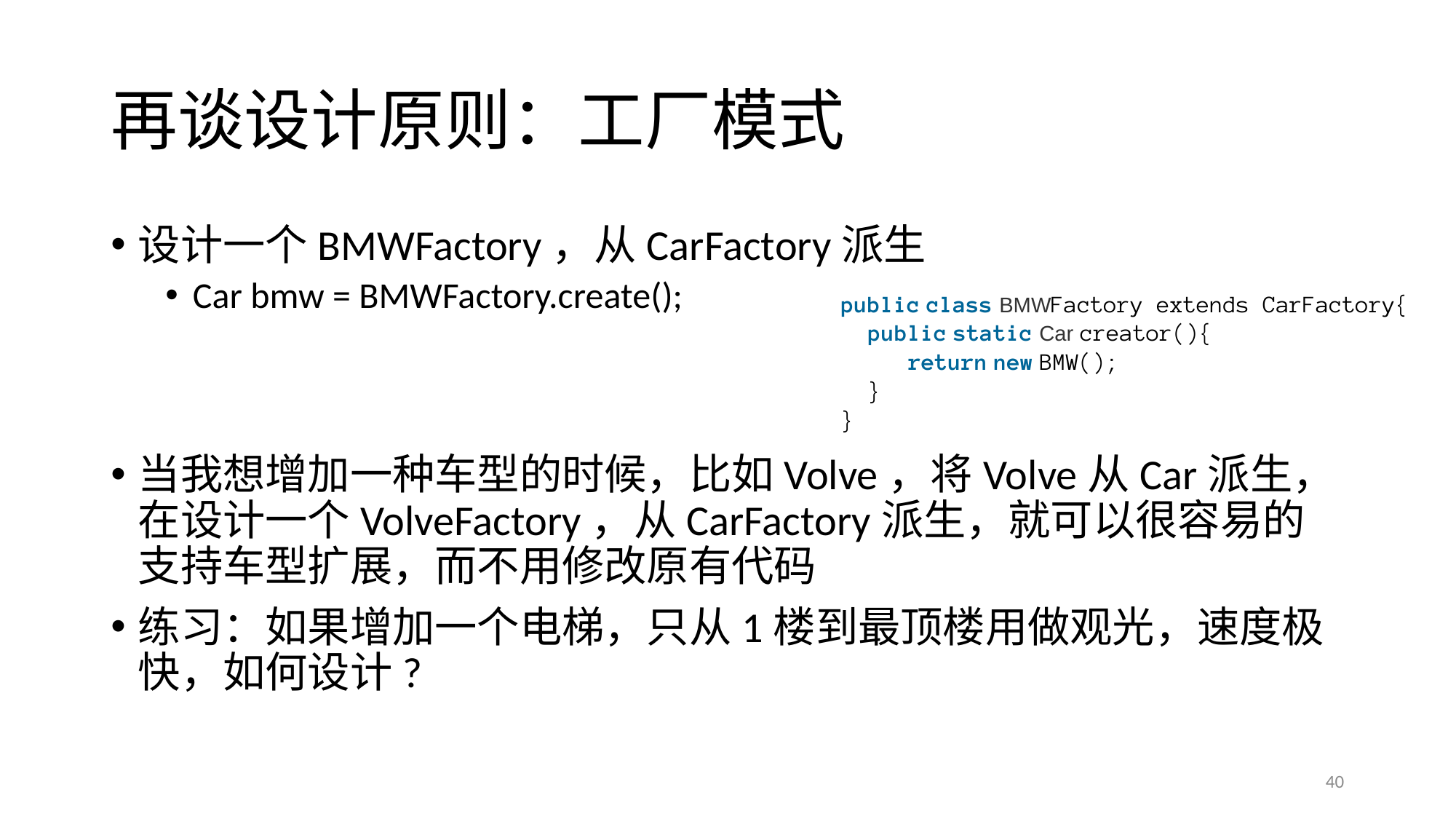

# 再谈设计原则：工厂模式
设计一个BMWFactory，从CarFactory派生
Car bmw = BMWFactory.create();

当我想增加一种车型的时候，比如Volve，将Volve从Car派生，在设计一个VolveFactory，从CarFactory派生，就可以很容易的支持车型扩展，而不用修改原有代码
练习：如果增加一个电梯，只从1楼到最顶楼用做观光，速度极快，如何设计?
public class BMWFactory extends CarFactory{
    public static Car creator(){
          return new BMW();
    }
}
40